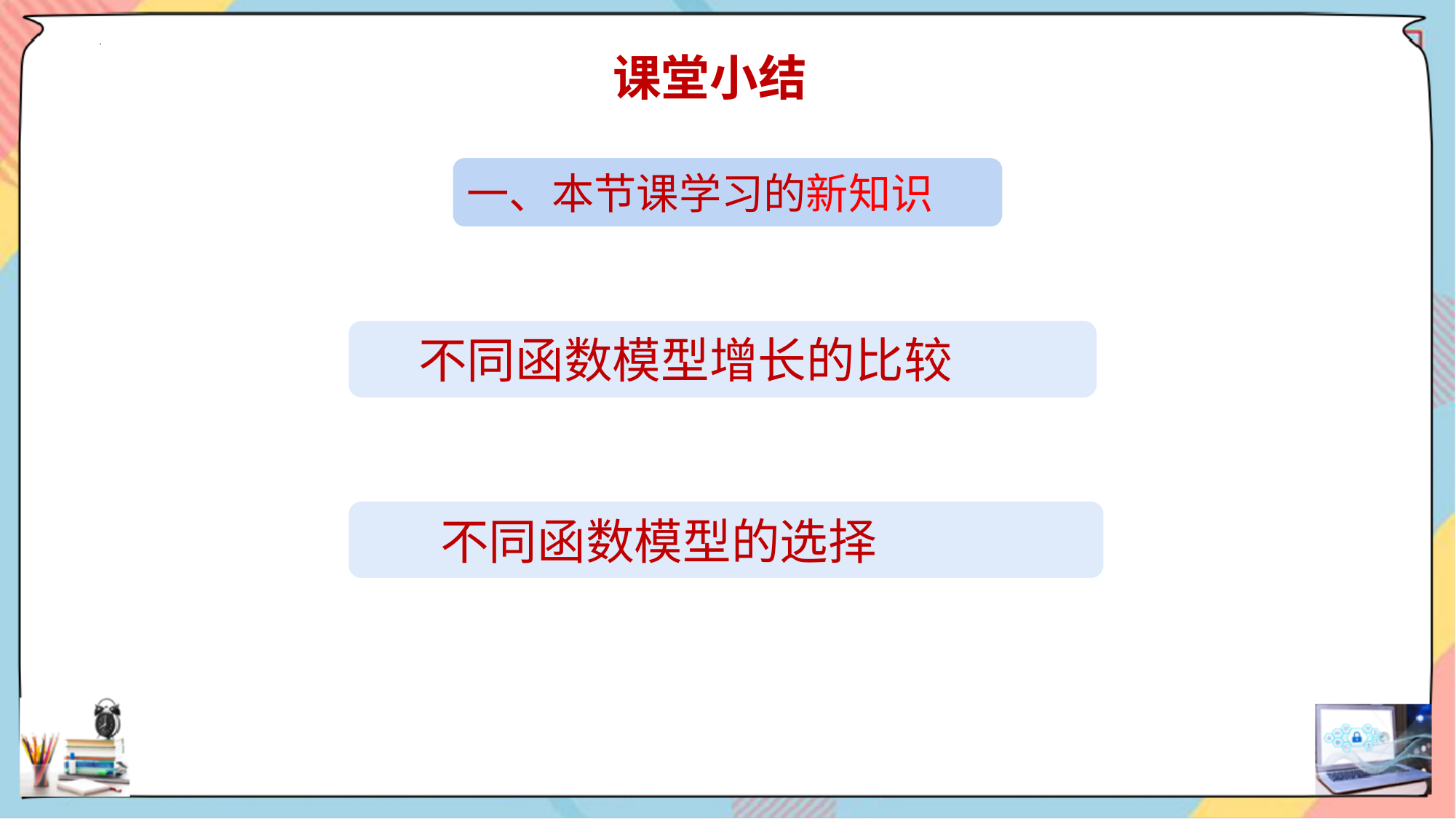

课堂小结
一、本节课学习的新知识
    不同函数模型增长的比较
      不同函数模型的选择